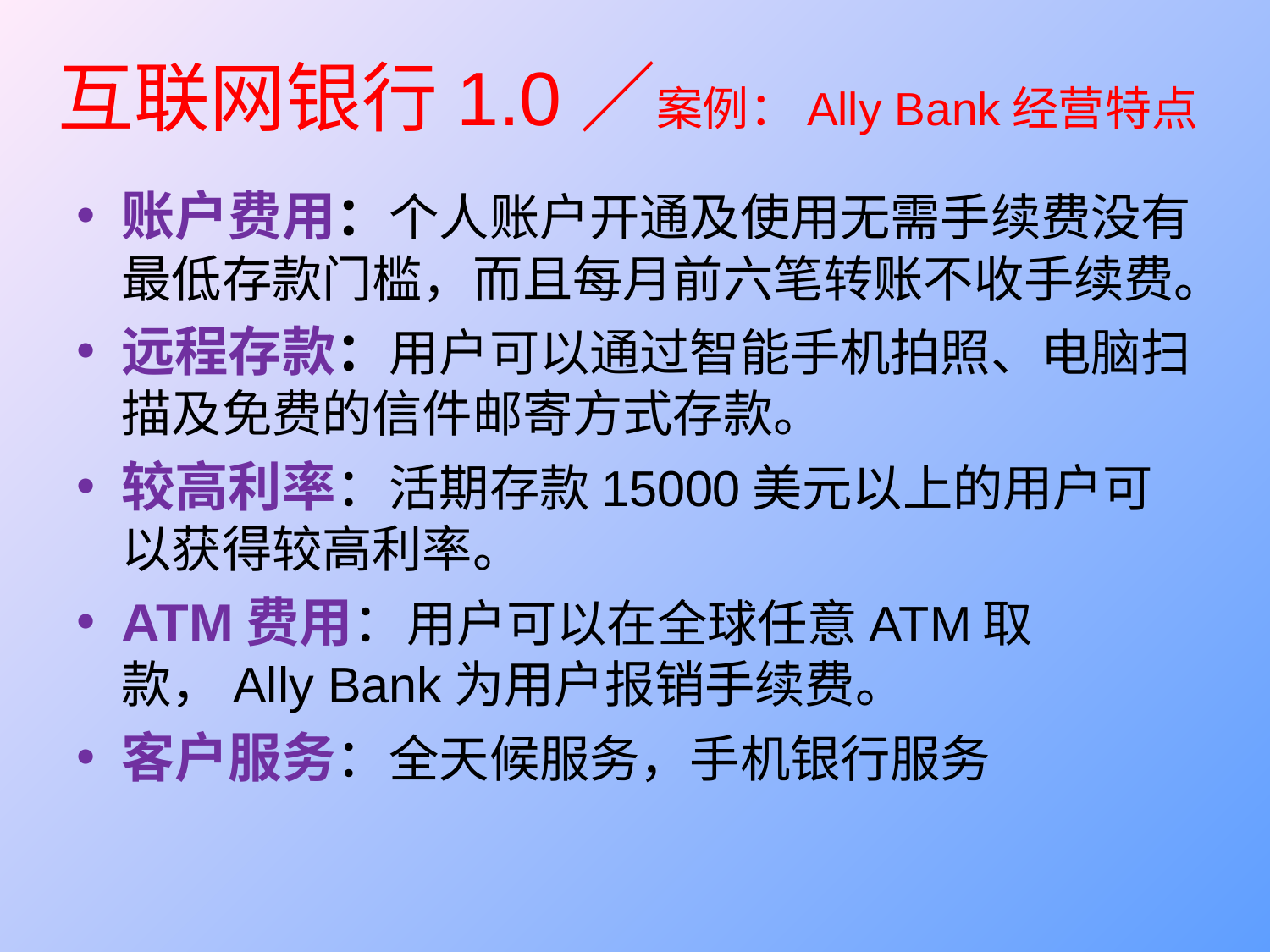

# 互联网银行1.0／案例：Ally Bank经营特点
账户费用：个人账户开通及使用无需手续费没有最低存款门槛，而且每月前六笔转账不收手续费。
远程存款：用户可以通过智能手机拍照、电脑扫描及免费的信件邮寄方式存款。
较高利率：活期存款15000美元以上的用户可以获得较高利率。
ATM费用：用户可以在全球任意ATM取款，Ally Bank为用户报销手续费。
客户服务：全天候服务，手机银行服务